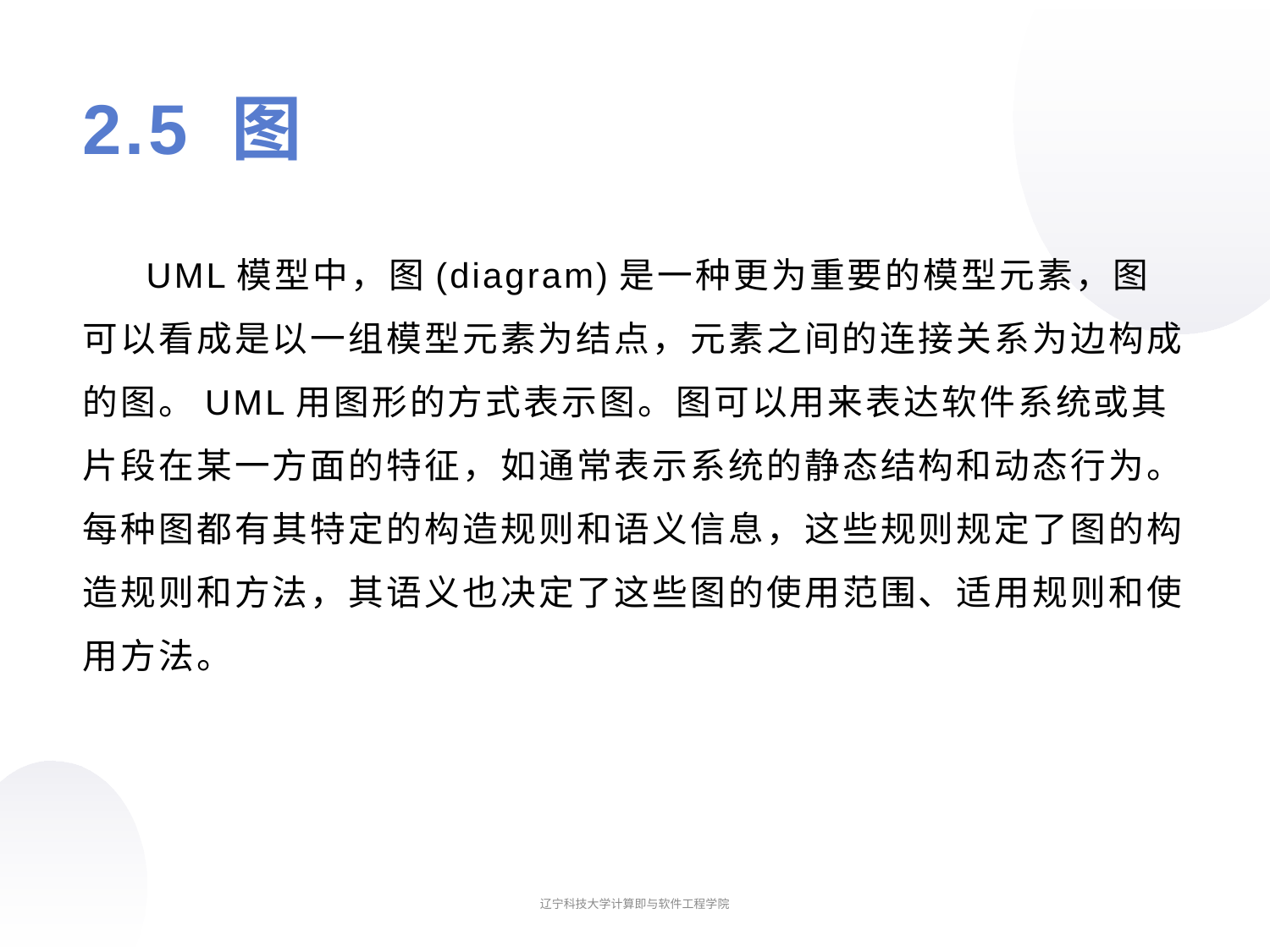

# 2.5 图
UML模型中，图(diagram)是一种更为重要的模型元素，图可以看成是以一组模型元素为结点，元素之间的连接关系为边构成的图。UML用图形的方式表示图。图可以用来表达软件系统或其片段在某一方面的特征，如通常表示系统的静态结构和动态行为。每种图都有其特定的构造规则和语义信息，这些规则规定了图的构造规则和方法，其语义也决定了这些图的使用范围、适用规则和使用方法。

辽宁科技大学计算即与软件工程学院
68